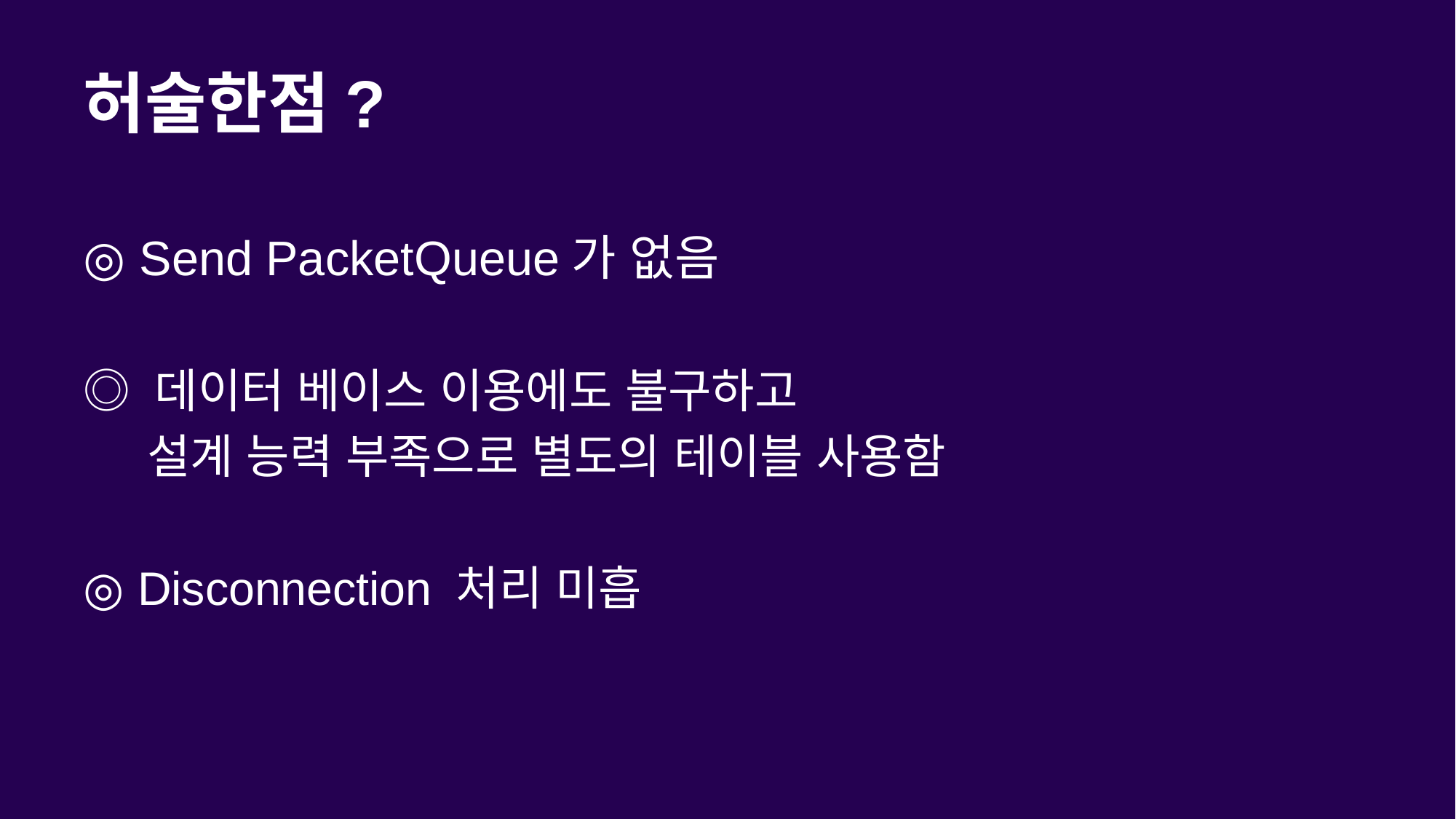

# 허술한점?
◎ Send PacketQueue가 없음

◎ 데이터 베이스 이용에도 불구하고
    설계 능력 부족으로 별도의 테이블 사용함

◎ Disconnection 처리 미흡